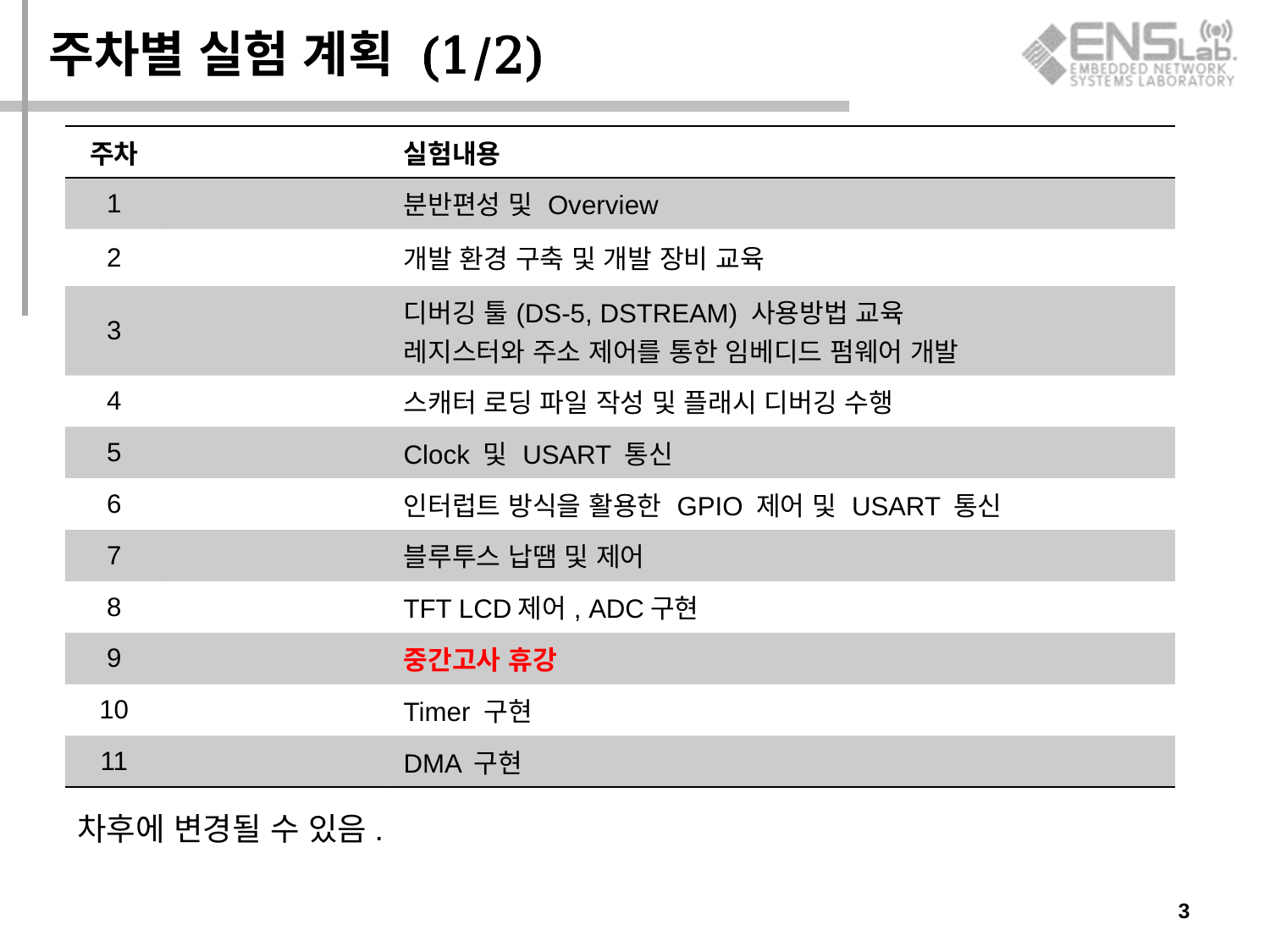

# 주차별 실험 계획 (1/2)
| 주차 |  | 실험내용 |
| --- | --- | --- |
| 1 |  | 분반편성 및 Overview |
| 2 |  | 개발 환경 구축 및 개발 장비 교육 |
| 3 |  | 디버깅 툴(DS-5, DSTREAM) 사용방법 교육 레지스터와 주소 제어를 통한 임베디드 펌웨어 개발 |
| 4 |  | 스캐터 로딩 파일 작성 및 플래시 디버깅 수행 |
| 5 |  | Clock 및 USART 통신 |
| 6 |  | 인터럽트 방식을 활용한 GPIO 제어 및 USART 통신 |
| 7 |  | 블루투스 납땜 및 제어 |
| 8 |  | TFT LCD제어, ADC구현 |
| 9 |  | 중간고사 휴강 |
| 10 |  | Timer 구현 |
| 11 |  | DMA 구현 |
차후에 변경될 수 있음.
3